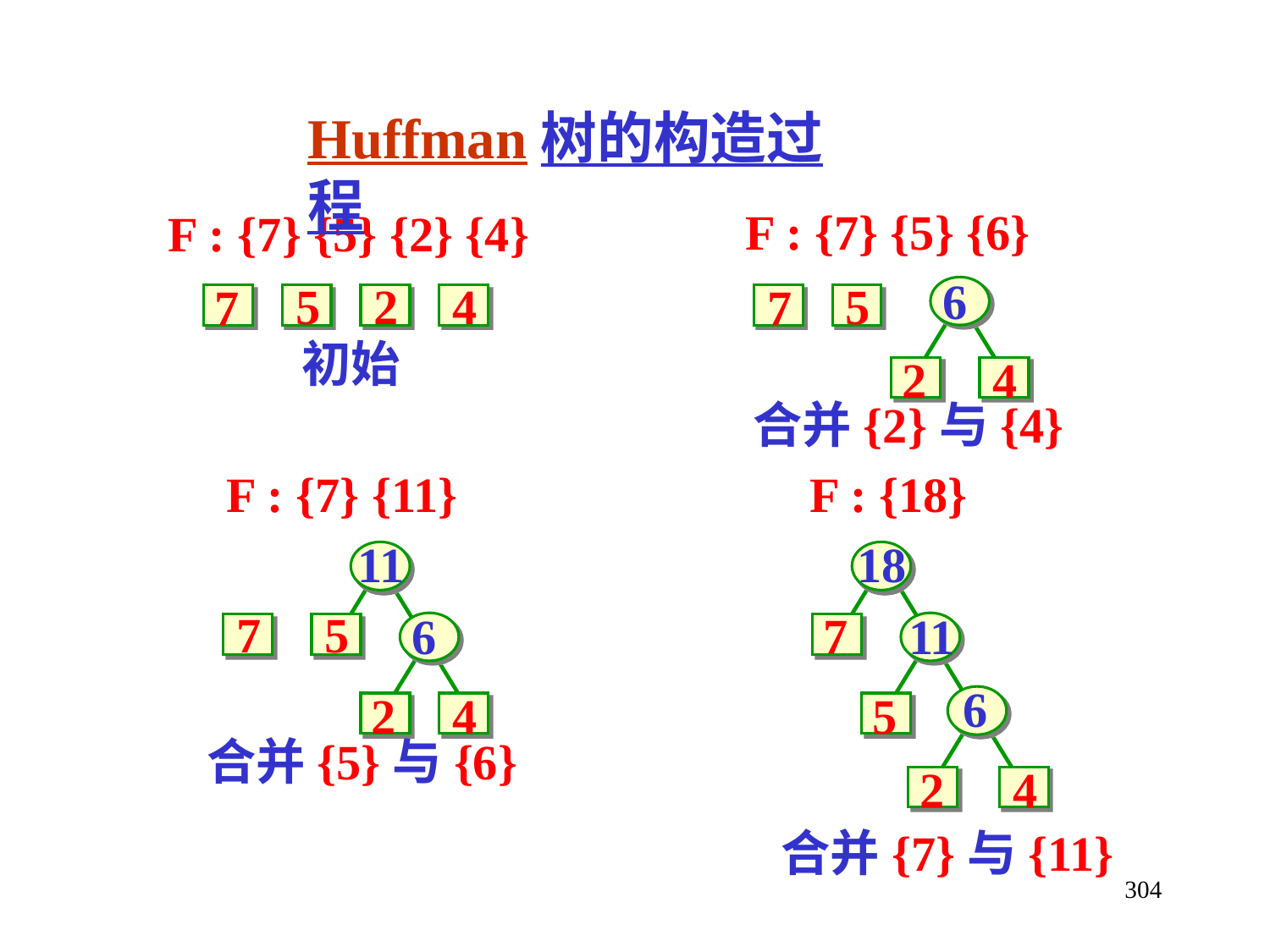

Huffman树的构造过程
F : {7} {5} {6}
F : {7} {5} {2} {4}
6
5
2
4
5
7
7

初始
2
4

合并{2}与{4}
F : {7} {11}
F : {18}
11
18

7
5
7
11
6

6
2
4
5

合并{5}与{6}

2
4

合并{7}与{11}
304